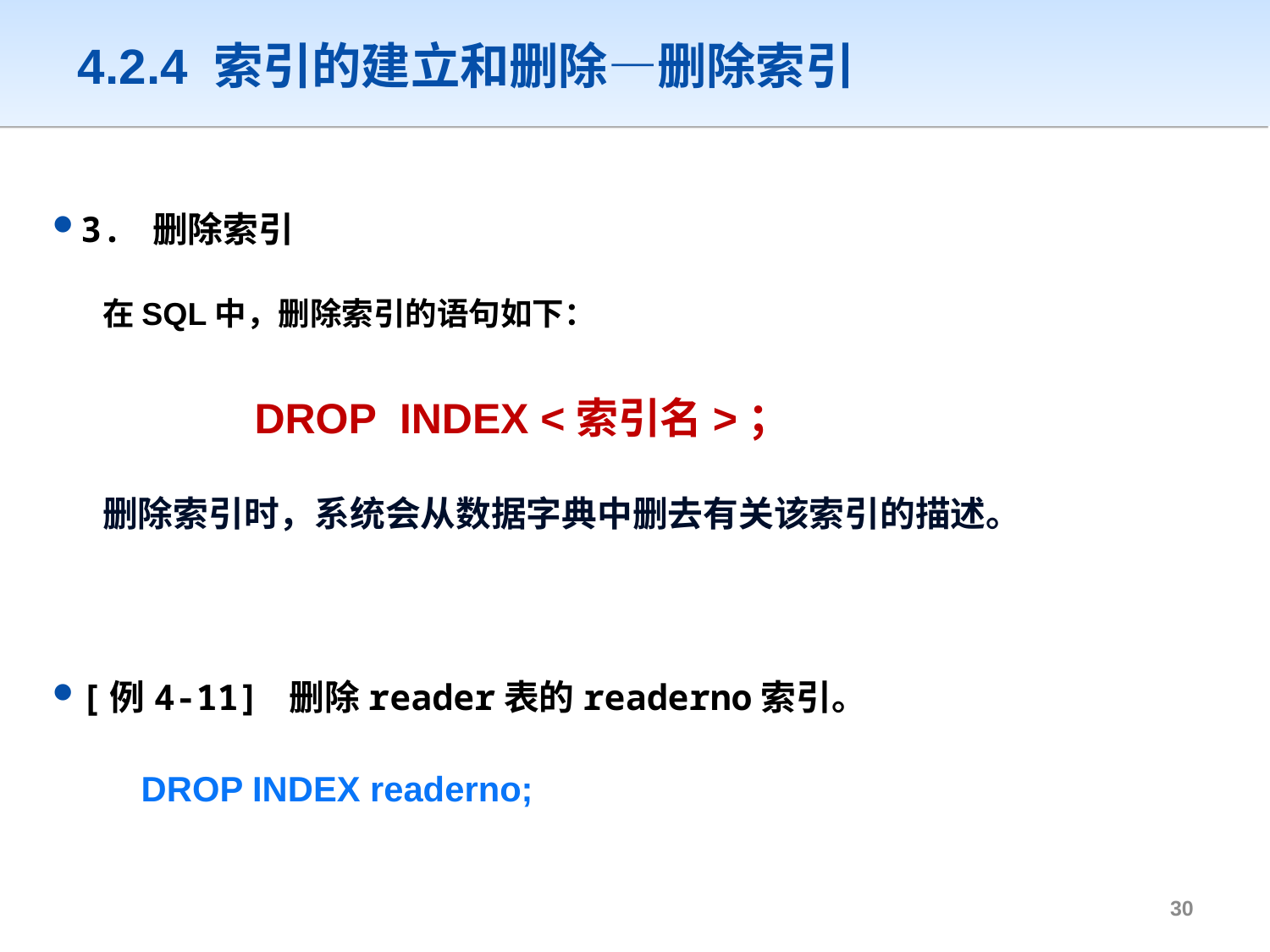

# 4.2.4 索引的建立和删除—删除索引
3. 删除索引
在SQL中，删除索引的语句如下：
		DROP  INDEX <索引名>；
删除索引时，系统会从数据字典中删去有关该索引的描述。

[例4-11] 删除reader表的readerno索引。
	   DROP INDEX readerno;

30